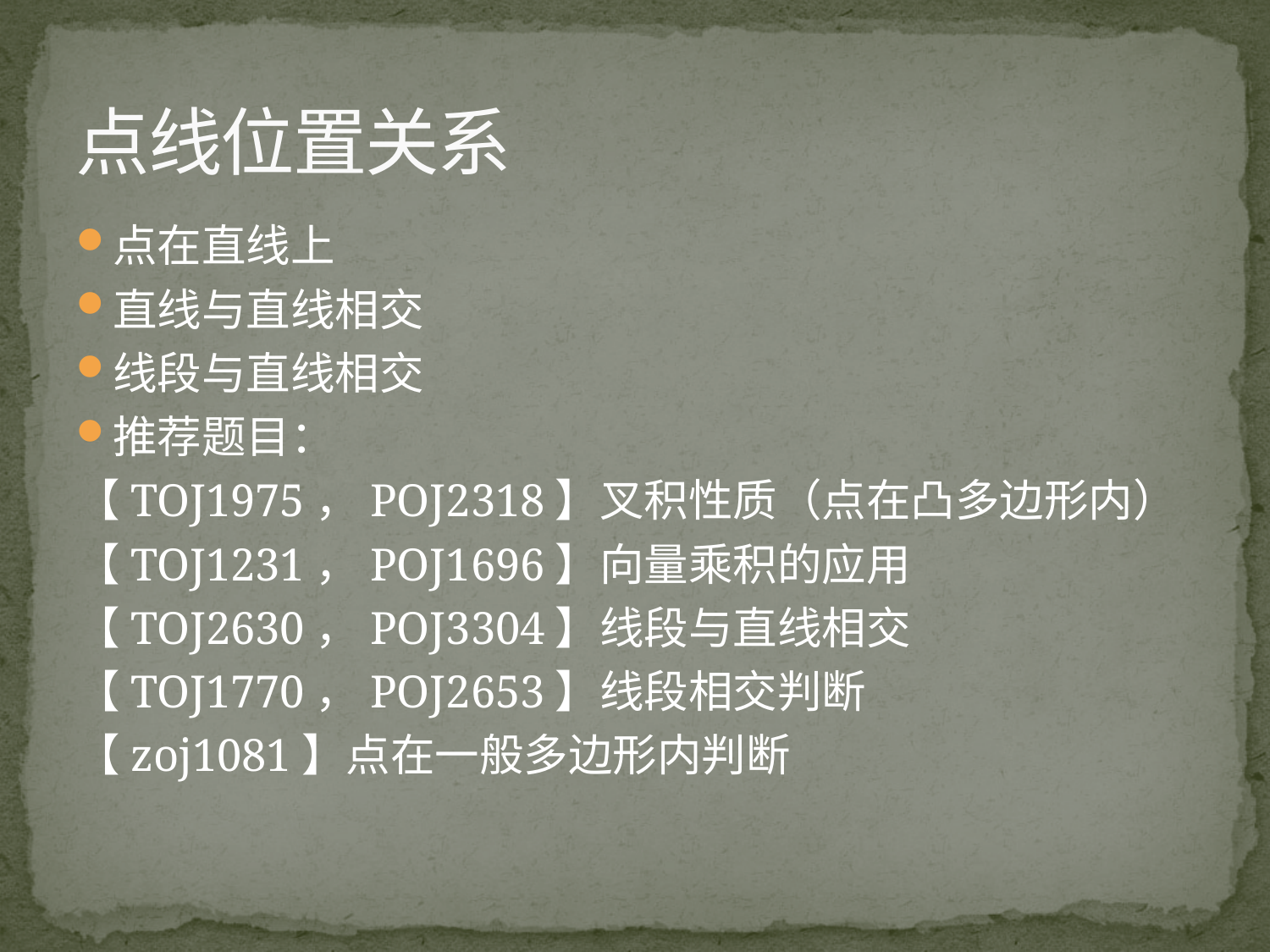

# 点线位置关系
点在直线上
直线与直线相交
线段与直线相交
推荐题目：
【TOJ1975，POJ2318】叉积性质（点在凸多边形内）
【TOJ1231，POJ1696】向量乘积的应用
【TOJ2630，POJ3304】线段与直线相交
【TOJ1770，POJ2653】线段相交判断
【zoj1081】点在一般多边形内判断